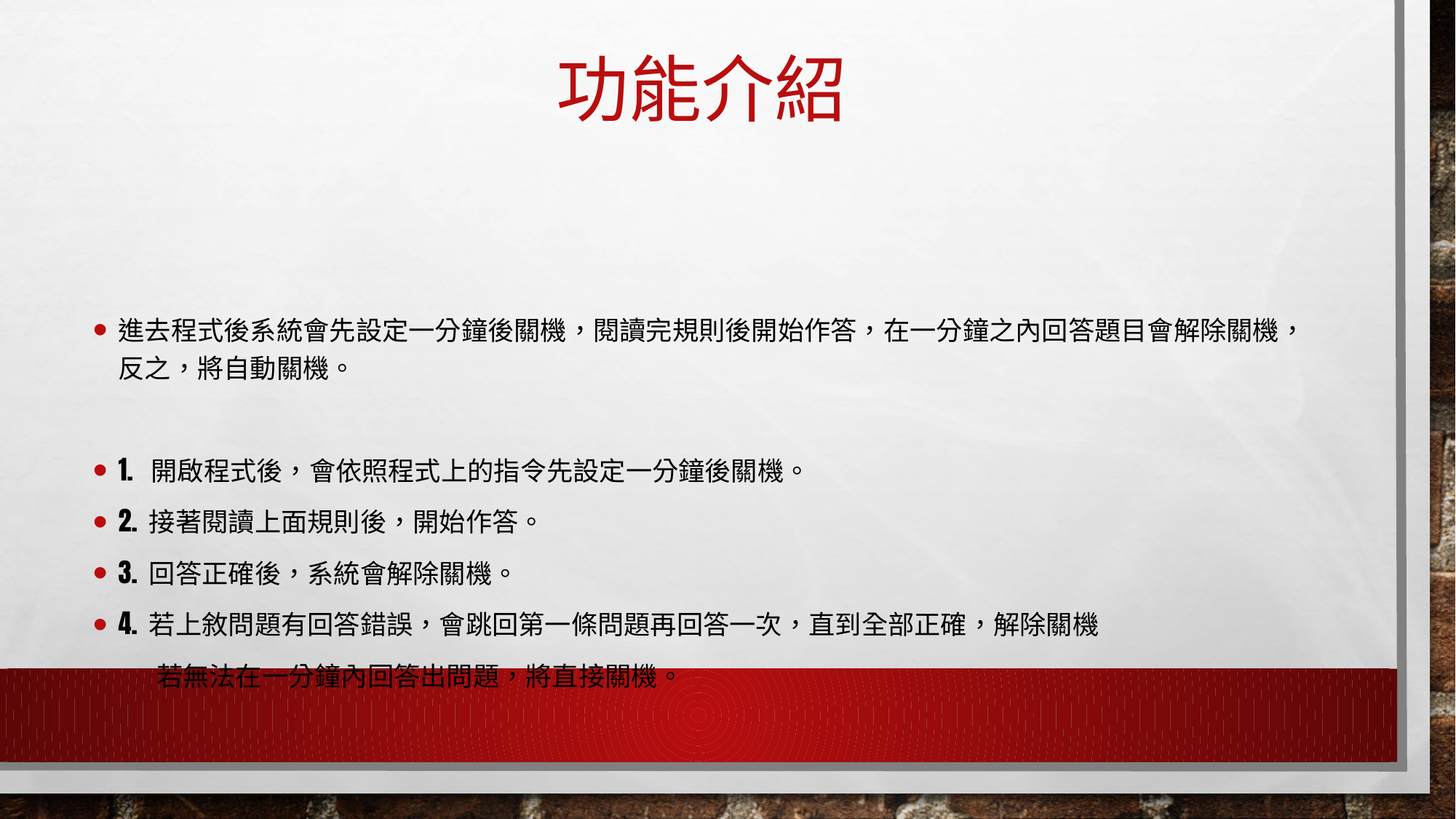

# 功能介紹
進去程式後系統會先設定一分鐘後關機，閱讀完規則後開始作答，在一分鐘之內回答題目會解除關機，反之，將自動關機。

1.  開啟程式後，會依照程式上的指令先設定一分鐘後關機。
2. 接著閱讀上面規則後，開始作答。
3. 回答正確後，系統會解除關機。
4. 若上敘問題有回答錯誤，會跳回第一條問題再回答一次，直到全部正確，解除關機
          若無法在一分鐘內回答出問題，將直接關機。